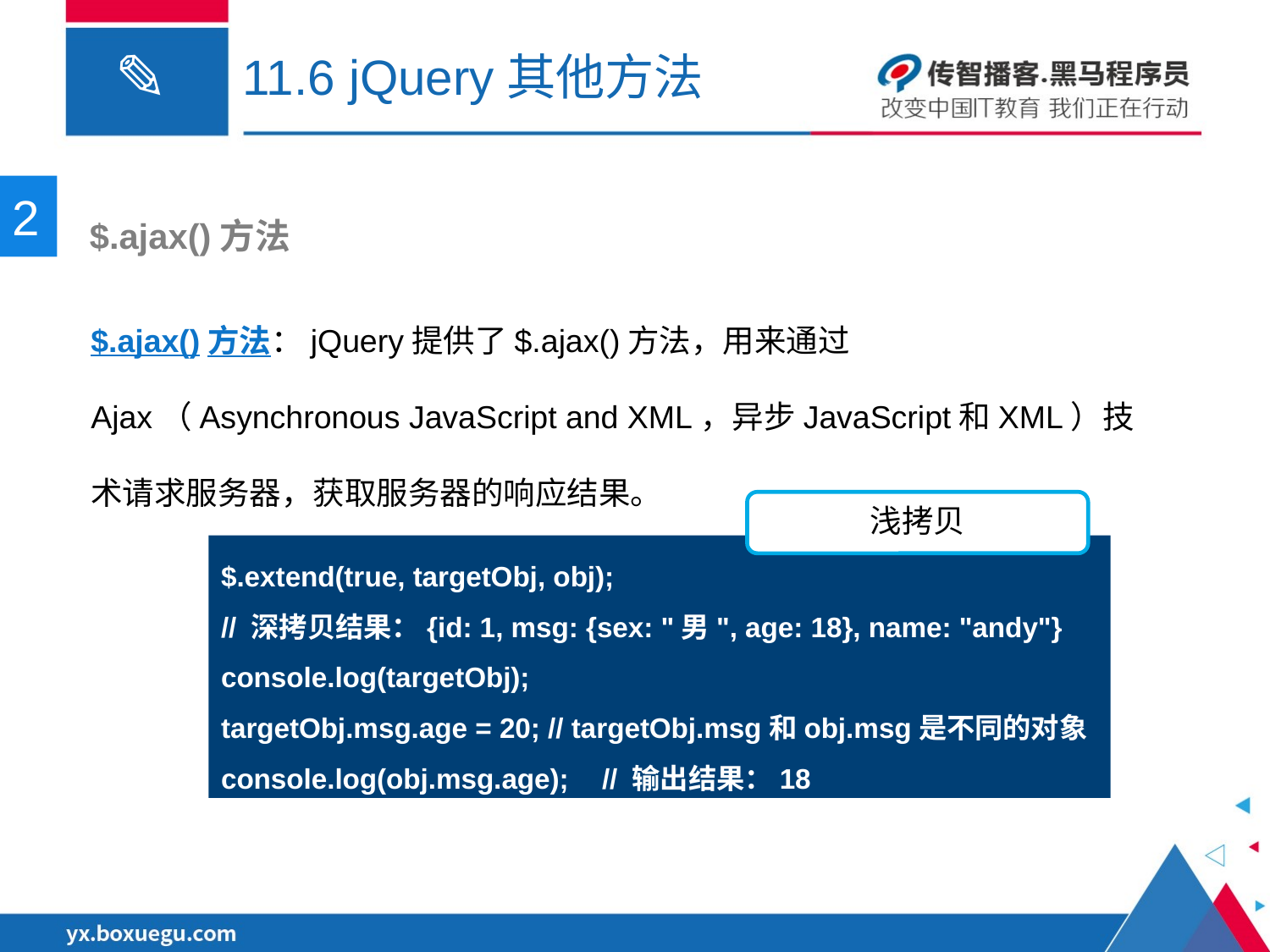

# 11.6 jQuery其他方法

2
  $.ajax()方法
$.ajax()方法：jQuery提供了$.ajax()方法，用来通过Ajax（Asynchronous JavaScript and XML，异步JavaScript和XML）技术请求服务器，获取服务器的响应结果。
浅拷贝

$.extend(true, targetObj, obj);
// 深拷贝结果：{id: 1, msg: {sex: "男", age: 18}, name: "andy"}
console.log(targetObj);
targetObj.msg.age = 20; // targetObj.msg和obj.msg是不同的对象
console.log(obj.msg.age);	// 输出结果：18